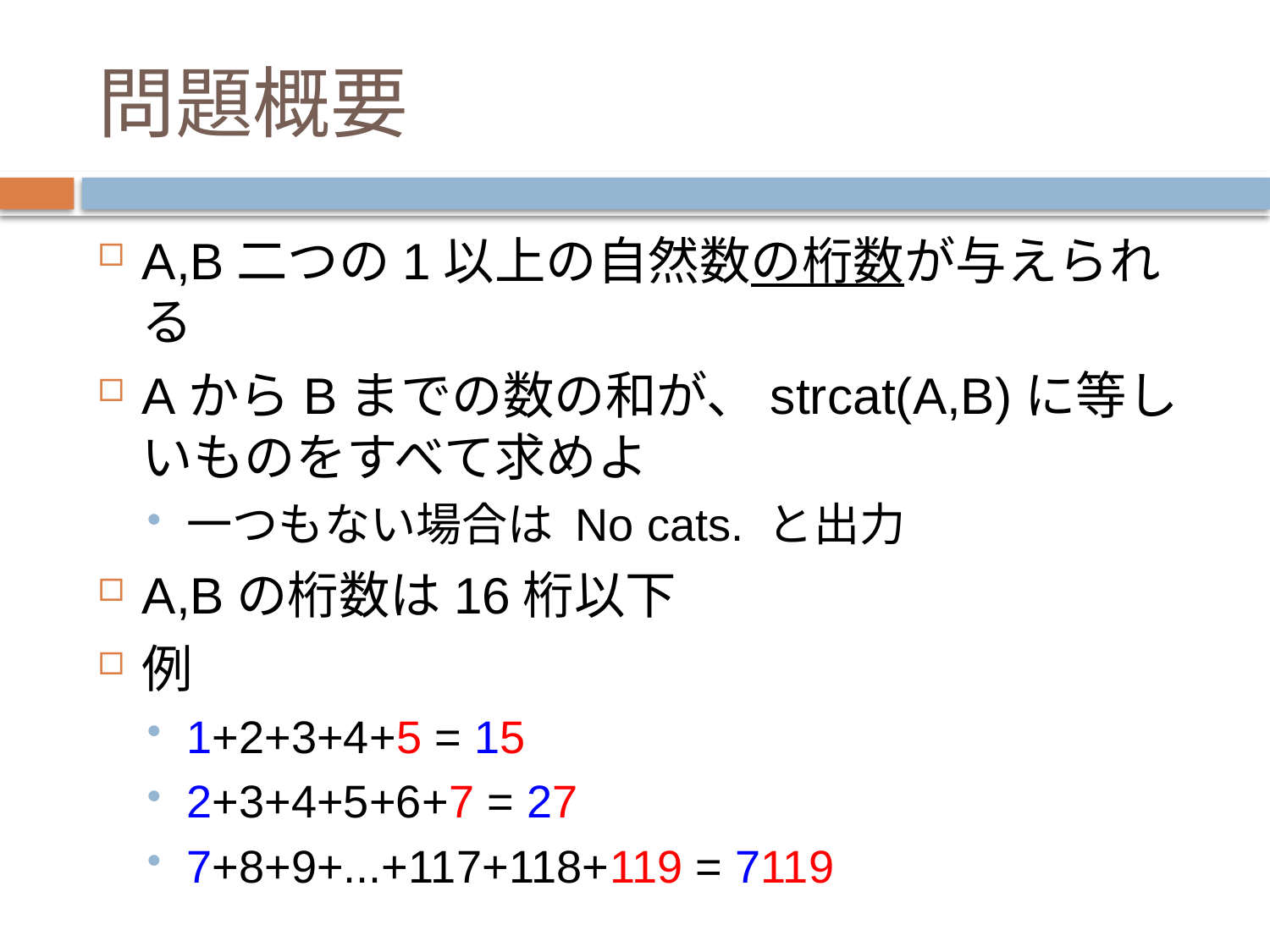

問題概要
A,B二つの1以上の自然数の桁数が与えられる
AからBまでの数の和が、strcat(A,B)に等しいものをすべて求めよ
一つもない場合は No cats. と出力
A,Bの桁数は16桁以下
例
1+2+3+4+5 = 15
2+3+4+5+6+7 = 27
7+8+9+...+117+118+119 = 7119